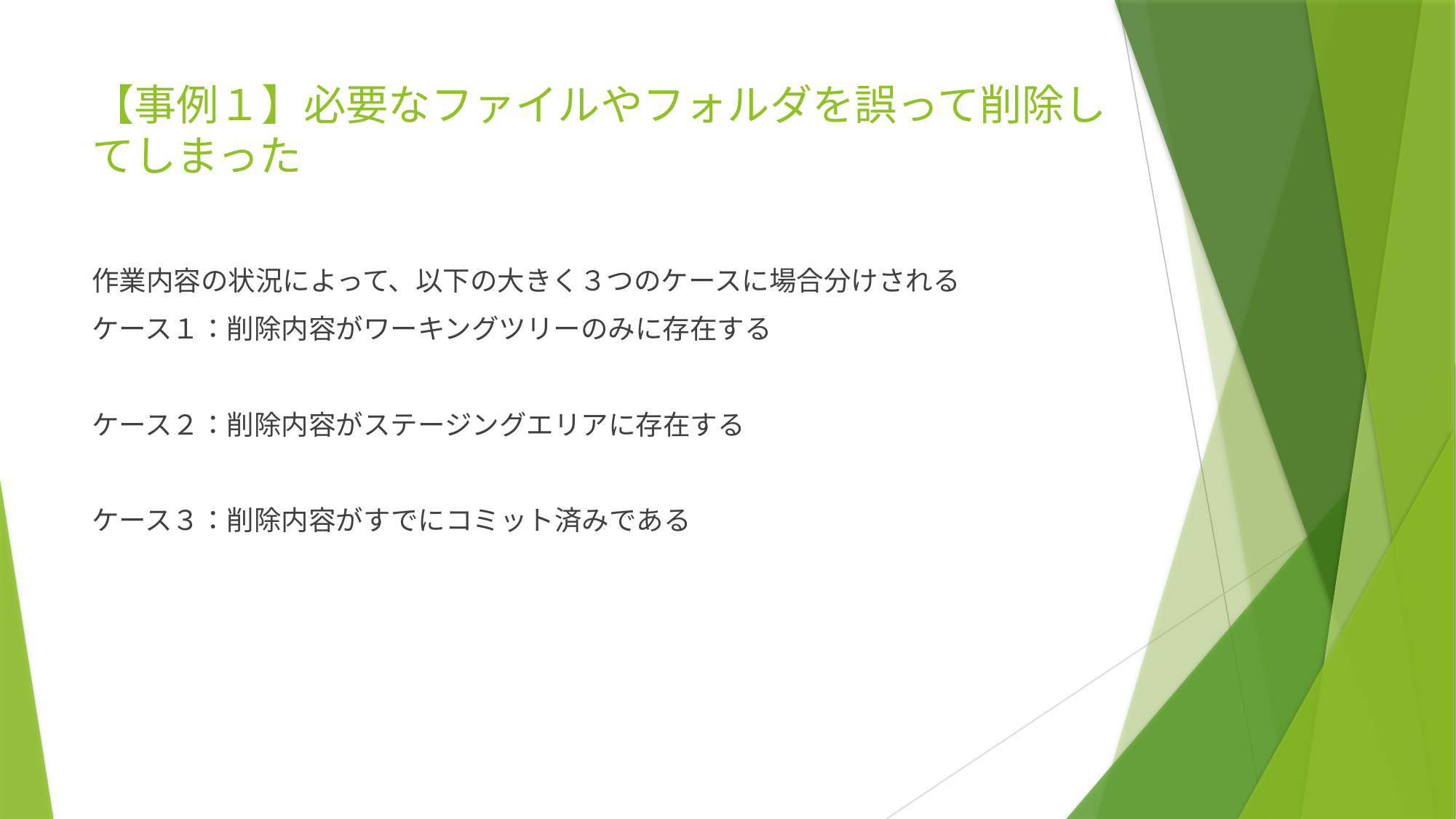

# 【事例１】必要なファイルやフォルダを誤って削除してしまった
作業内容の状況によって、以下の大きく３つのケースに場合分けされる
ケース１：削除内容がワーキングツリーのみに存在する

ケース２：削除内容がステージングエリアに存在する

ケース３：削除内容がすでにコミット済みである